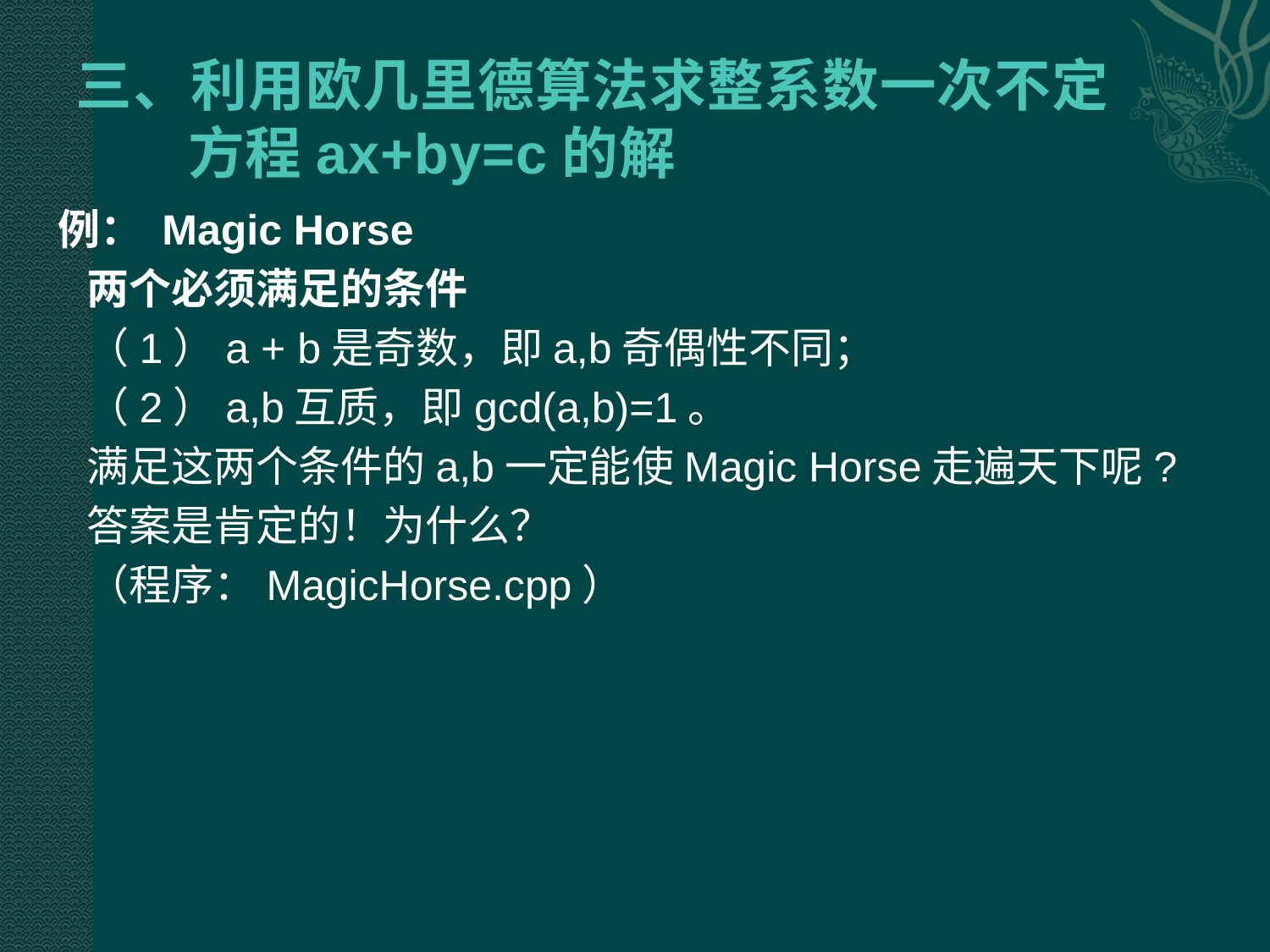

# 三、利用欧几里德算法求整系数一次不定方程ax+by=c的解
例： Magic Horse
  两个必须满足的条件
  （1）a + b是奇数，即a,b奇偶性不同；
  （2）a,b互质，即gcd(a,b)=1。
  满足这两个条件的a,b一定能使Magic Horse走遍天下呢?
  答案是肯定的！为什么？
  （程序：MagicHorse.cpp）